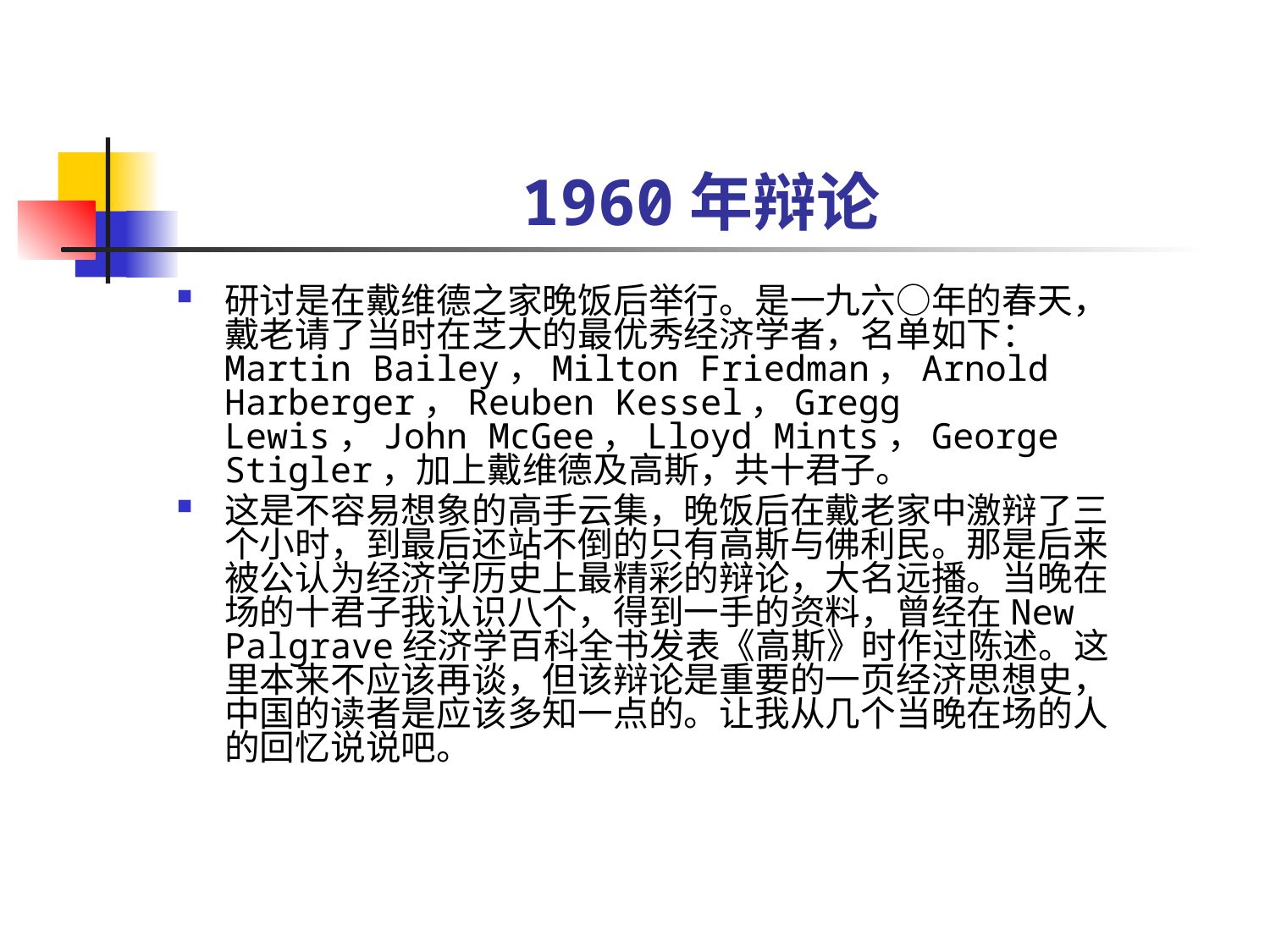

# 1960年辩论
研讨是在戴维德之家晚饭后举行。是一九六○年的春天，戴老请了当时在芝大的最优秀经济学者，名单如下：Martin Bailey，Milton Friedman，Arnold Harberger，Reuben Kessel，Gregg Lewis，John McGee，Lloyd Mints，George Stigler，加上戴维德及高斯，共十君子。
这是不容易想象的高手云集，晚饭后在戴老家中激辩了三个小时，到最后还站不倒的只有高斯与佛利民。那是后来被公认为经济学历史上最精彩的辩论，大名远播。当晚在场的十君子我认识八个，得到一手的资料，曾经在New Palgrave经济学百科全书发表《高斯》时作过陈述。这里本来不应该再谈，但该辩论是重要的一页经济思想史，中国的读者是应该多知一点的。让我从几个当晚在场的人的回忆说说吧。